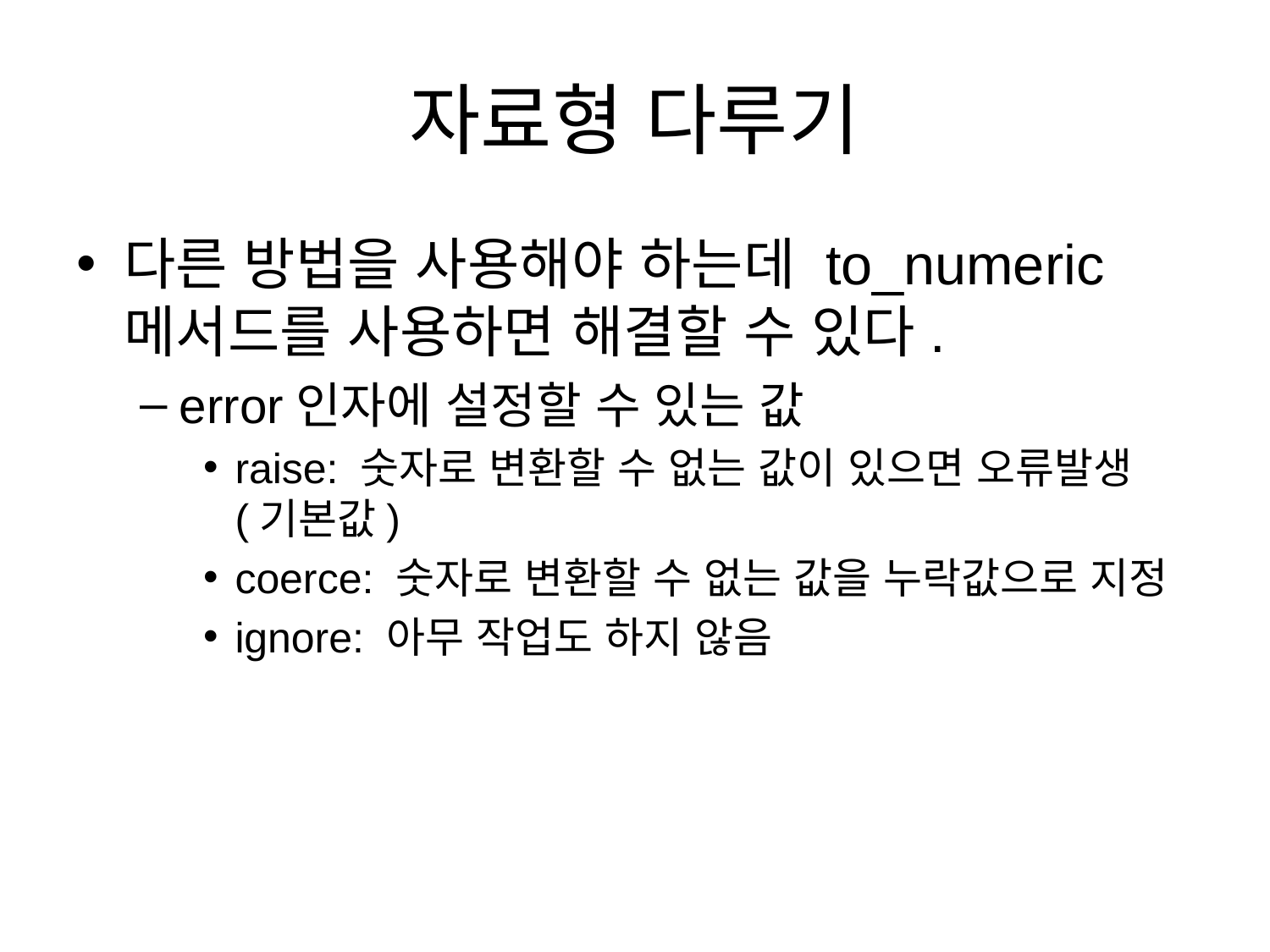

# 자료형 다루기
다른 방법을 사용해야 하는데 to_numeric메서드를 사용하면 해결할 수 있다.
error인자에 설정할 수 있는 값
raise: 숫자로 변환할 수 없는 값이 있으면 오류발생(기본값)
coerce: 숫자로 변환할 수 없는 값을 누락값으로 지정
ignore: 아무 작업도 하지 않음